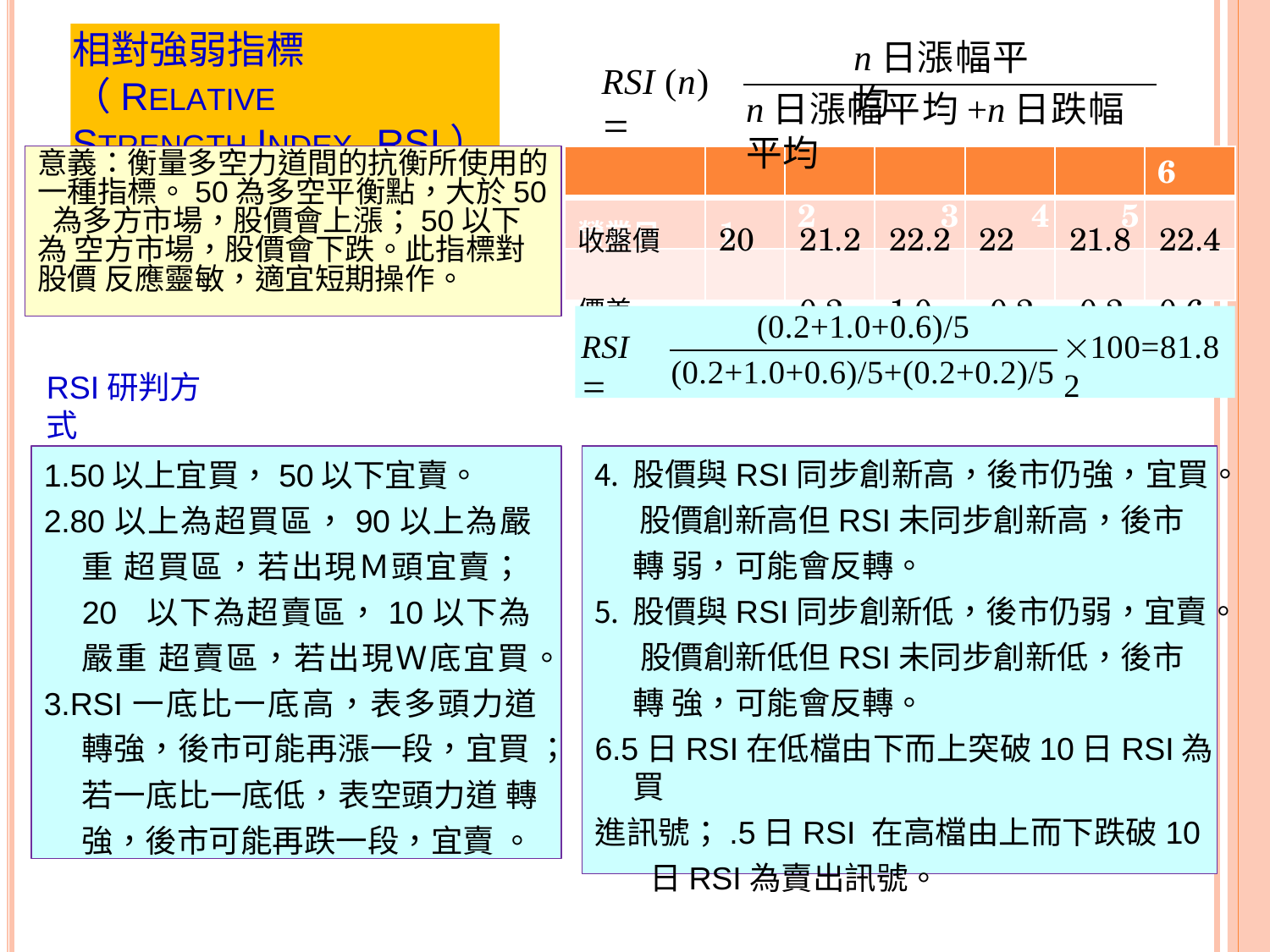

# 相對強弱指標（RELATIVE
STRENGTH INDEX, RSI）
n日漲幅平均
RSI (n) =

營業日	1
n日漲幅平均+n日跌幅平均
2	3	4	5

意義：衡量多空力道間的抗衡所使用的 一種指標。50為多空平衡點，大於50  為多方市場，股價會上漲；50以下為 空方市場，股價會下跌。此指標對股價 反應靈敏，適宜短期操作。

6
收盤價	20	21.2	22.2	22	21.8	22.4
價差	--	0.2	1.0	-0.2	-0.2	0.6

(0.2+1.0+0.6)/5

RSI =
×100=81.82
(0.2+1.0+0.6)/5+(0.2+0.2)/5

RSI研判方式

股價與RSI同步創新高，後市仍強，宜買。 股價創新高但RSI未同步創新高，後市轉 弱，可能會反轉。
股價與RSI同步創新低，後市仍弱，宜賣。 股價創新低但RSI未同步創新低，後市轉 強，可能會反轉。
6.5日RSI在低檔由下而上突破10日RSI為買
進訊號；.5日RSI 在高檔由上而下跌破10  日RSI為賣出訊號。

1.50以上宜買，50以下宜賣。
2.80以上為超買區，90以上為嚴重 超買區，若出現Ｍ頭宜賣；20  以下為超賣區，10以下為嚴重 超賣區，若出現Ｗ底宜買。
3.RSI一底比一底高，表多頭力道 轉強，後市可能再漲一段，宜買 ；若一底比一底低，表空頭力道 轉強，後市可能再跌一段，宜賣 。